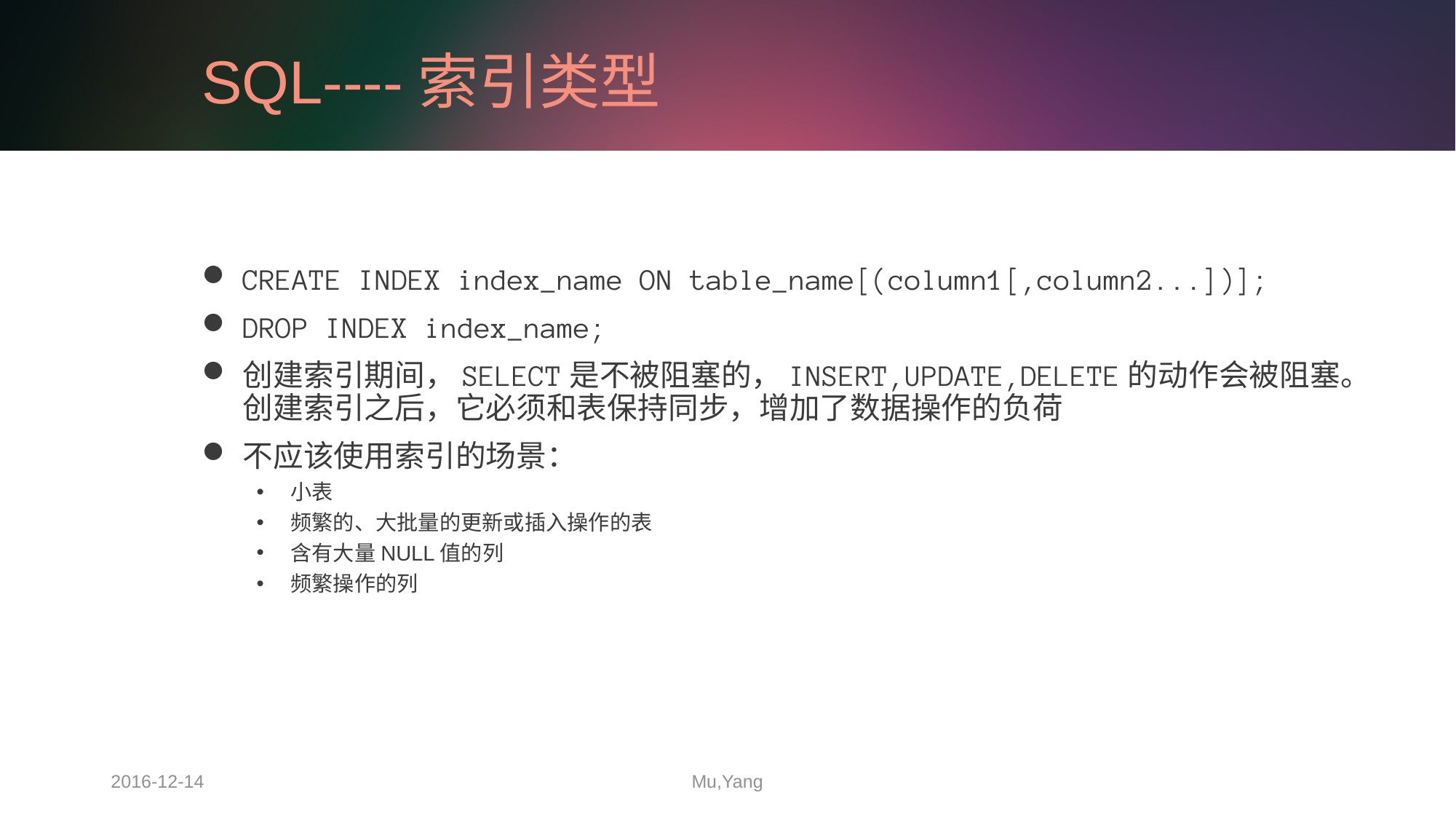

# SQL----索引类型

CREATE INDEX index_name ON table_name[(column1[,column2...])];
DROP INDEX index_name;
创建索引期间，SELECT是不被阻塞的，INSERT,UPDATE,DELETE的动作会被阻塞。创建索引之后，它必须和表保持同步，增加了数据操作的负荷
不应该使用索引的场景：
小表
频繁的、大批量的更新或插入操作的表
含有大量NULL值的列
频繁操作的列

2016-12-14
Mu,Yang
100